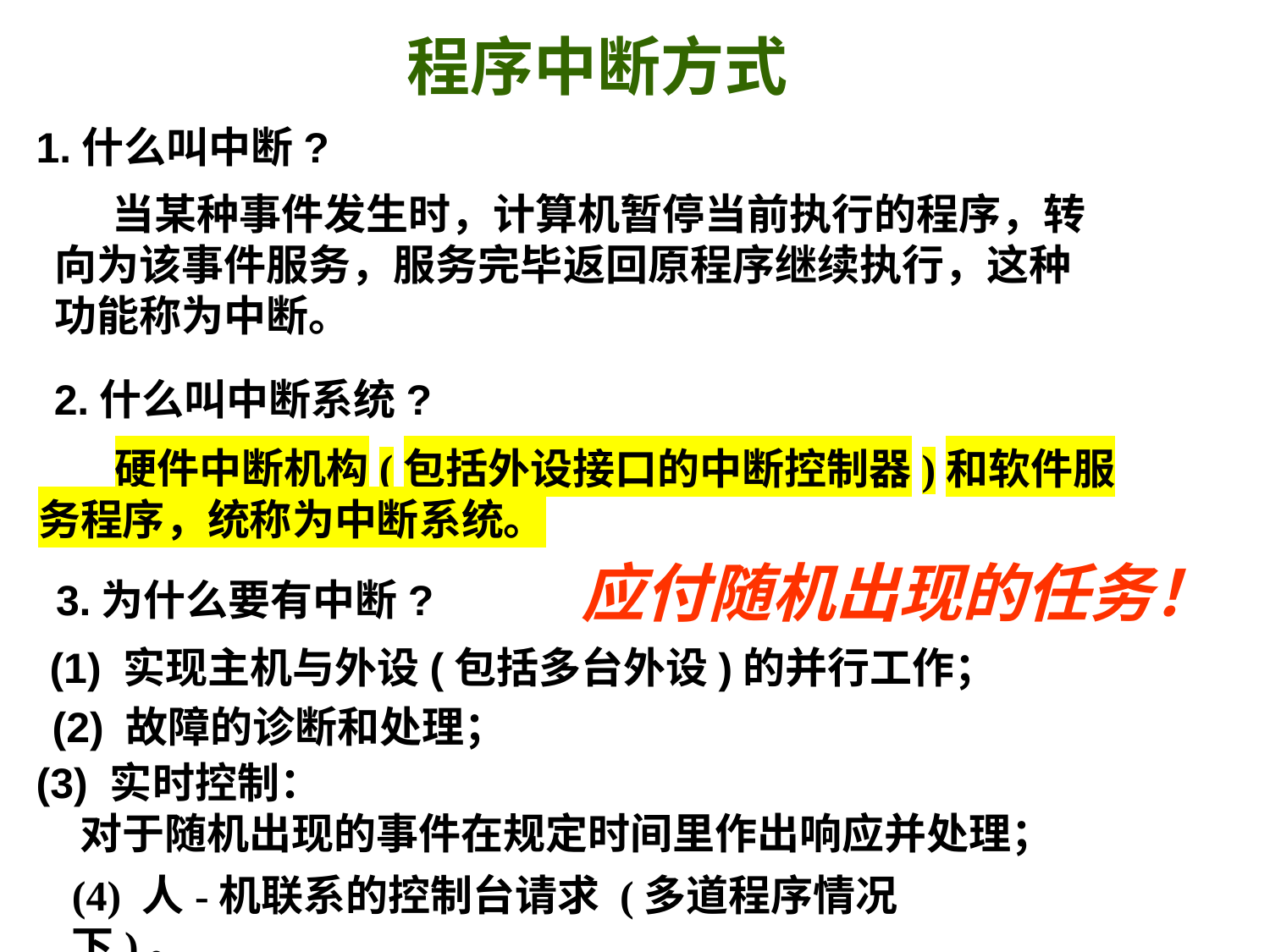

# 程序中断方式
  1.什么叫中断?
   当某种事件发生时，计算机暂停当前执行的程序，转向为该事件服务，服务完毕返回原程序继续执行，这种功能称为中断。
 2.什么叫中断系统?
       硬件中断机构(包括外设接口的中断控制器)和软件服
务程序，统称为中断系统。
 3.为什么要有中断?
应付随机出现的任务！
(1) 实现主机与外设(包括多台外设)的并行工作；
(2) 故障的诊断和处理；
  (3) 实时控制：
      对于随机出现的事件在规定时间里作出响应并处理；
(4) 人-机联系的控制台请求 (多道程序情况下)。